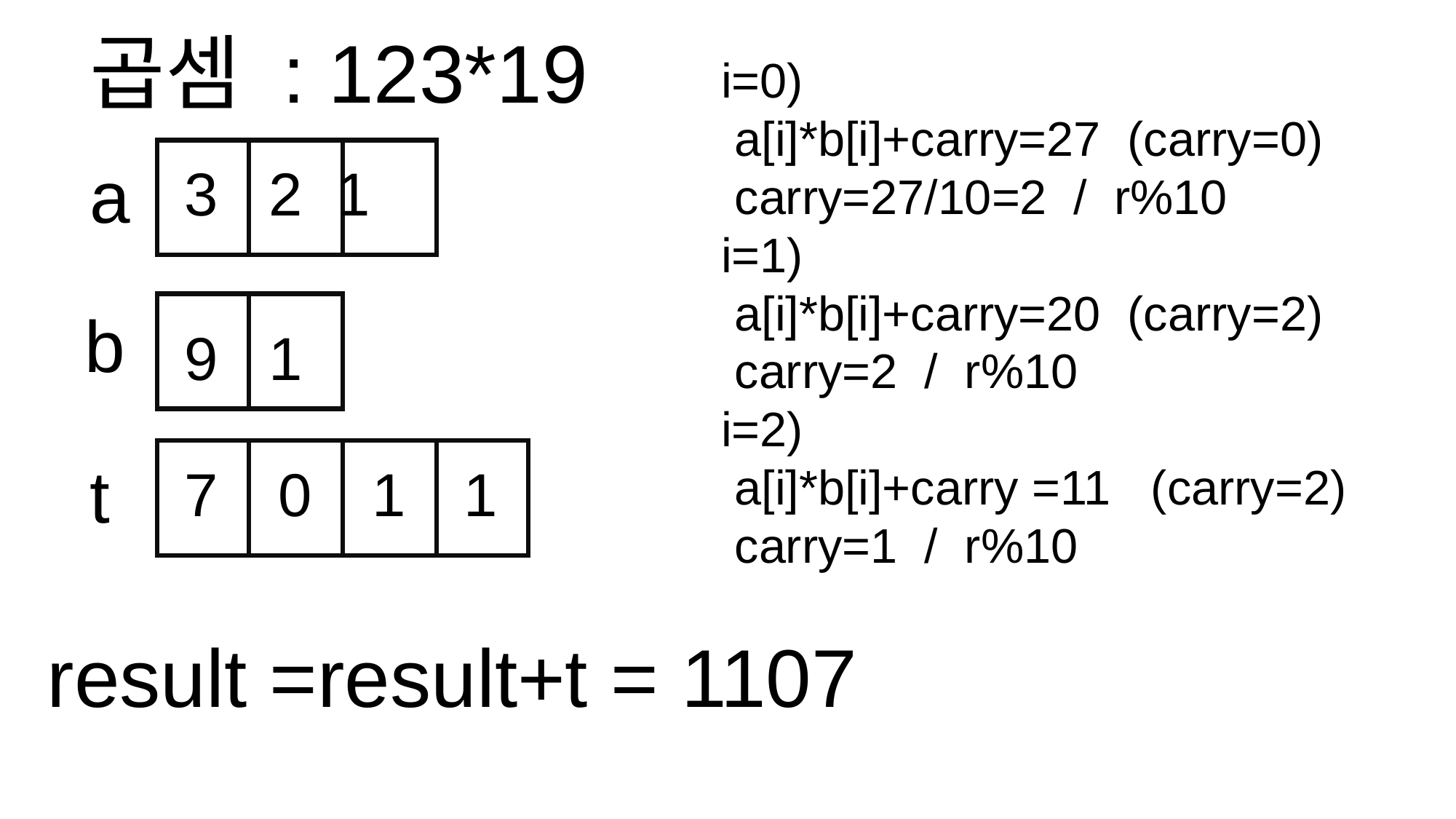

곱셈 : 123*19
i=0)
 a[i]*b[i]+carry=27  (carry=0)
 carry=27/10=2  /  r%10
i=1)
 a[i]*b[i]+carry=20  (carry=2)
 carry=2  /  r%10
i=2)
 a[i]*b[i]+carry =11   (carry=2)
 carry=1  /  r%10

a
 3   2  1
b

 9   1

t
 7
 0
 1
 1
result =result+t = 1107